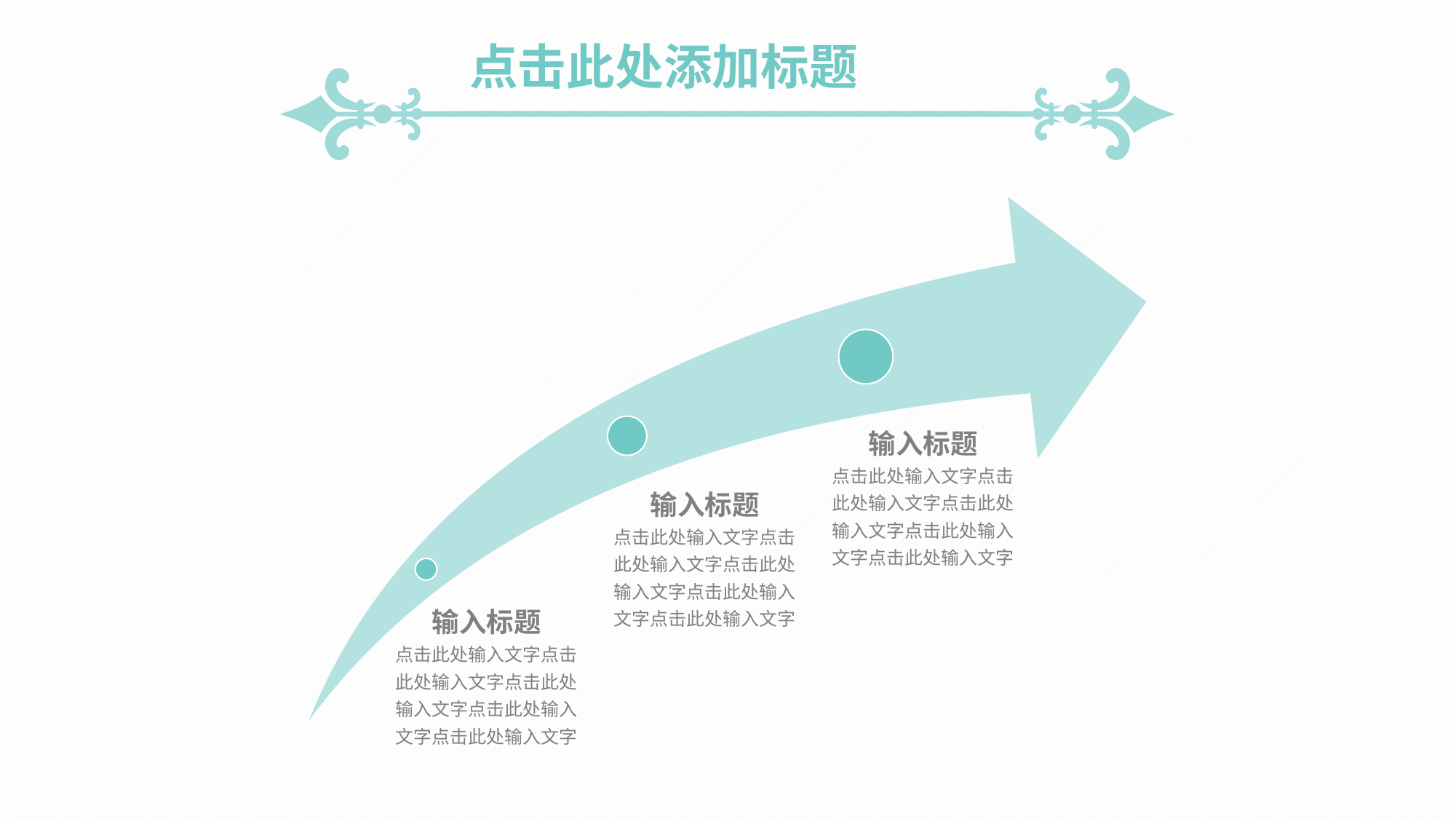

点击此处添加标题

输入标题
点击此处输入文字点击此处输入文字点击此处输入文字点击此处输入文字点击此处输入文字

输入标题
点击此处输入文字点击此处输入文字点击此处输入文字点击此处输入文字点击此处输入文字

输入标题
点击此处输入文字点击此处输入文字点击此处输入文字点击此处输入文字点击此处输入文字